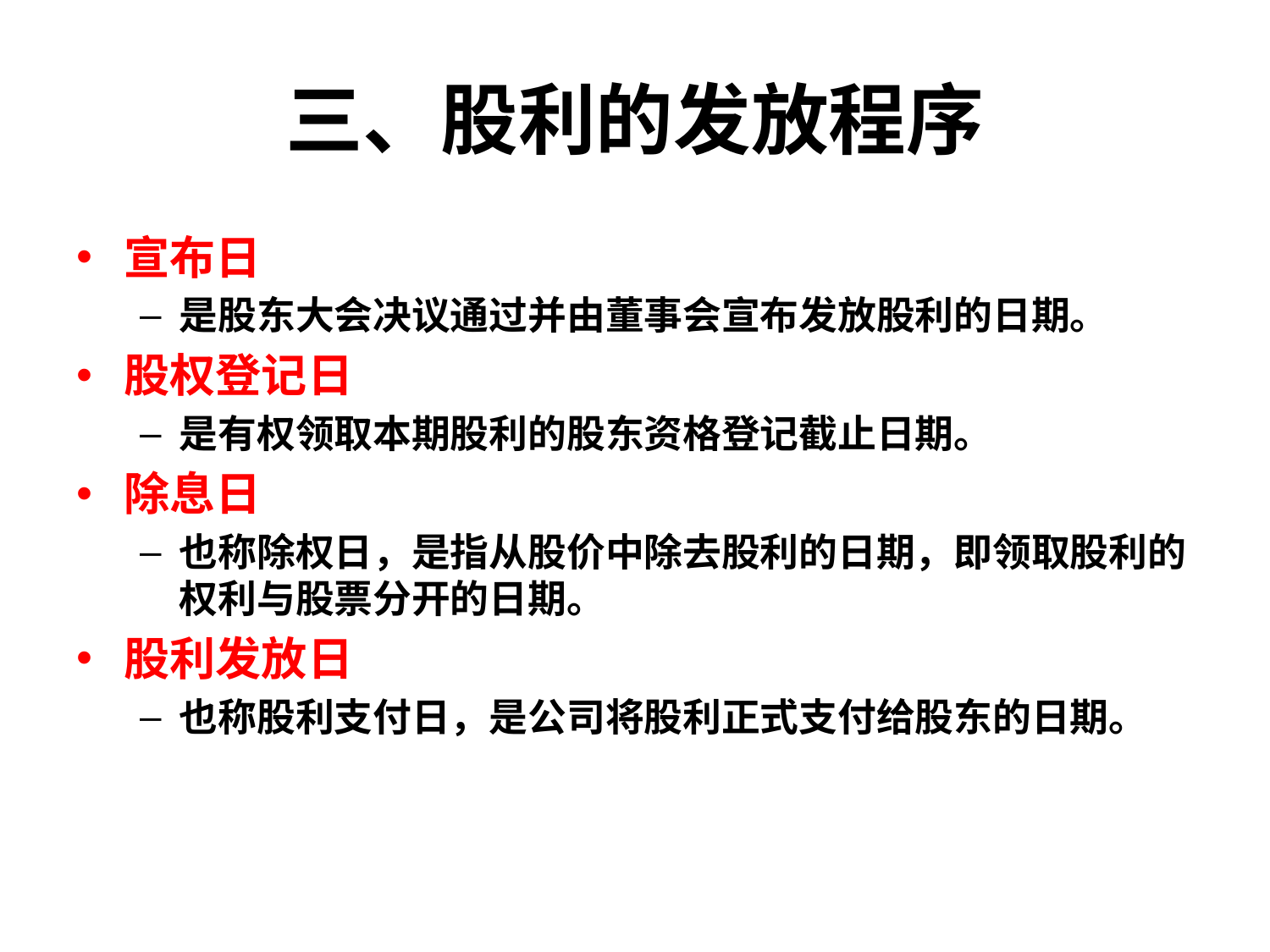

三、股利的发放程序
宣布日
是股东大会决议通过并由董事会宣布发放股利的日期。
股权登记日
是有权领取本期股利的股东资格登记截止日期。
除息日
也称除权日，是指从股价中除去股利的日期，即领取股利的权利与股票分开的日期。
股利发放日
也称股利支付日，是公司将股利正式支付给股东的日期。